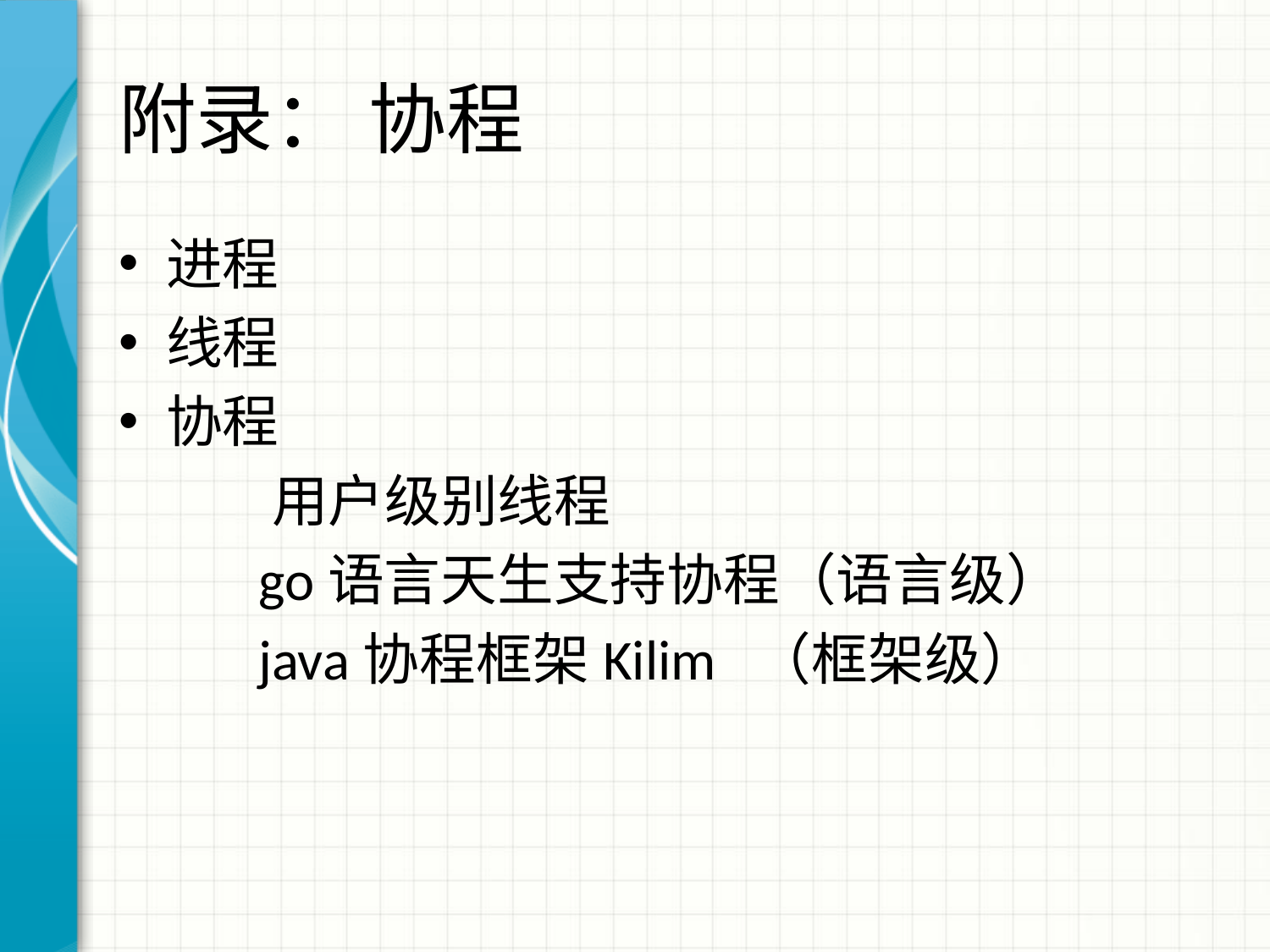

# 附录： 协程
进程
线程
协程
           用户级别线程
	 go语言天生支持协程（语言级）
 java协程框架Kilim  （框架级）